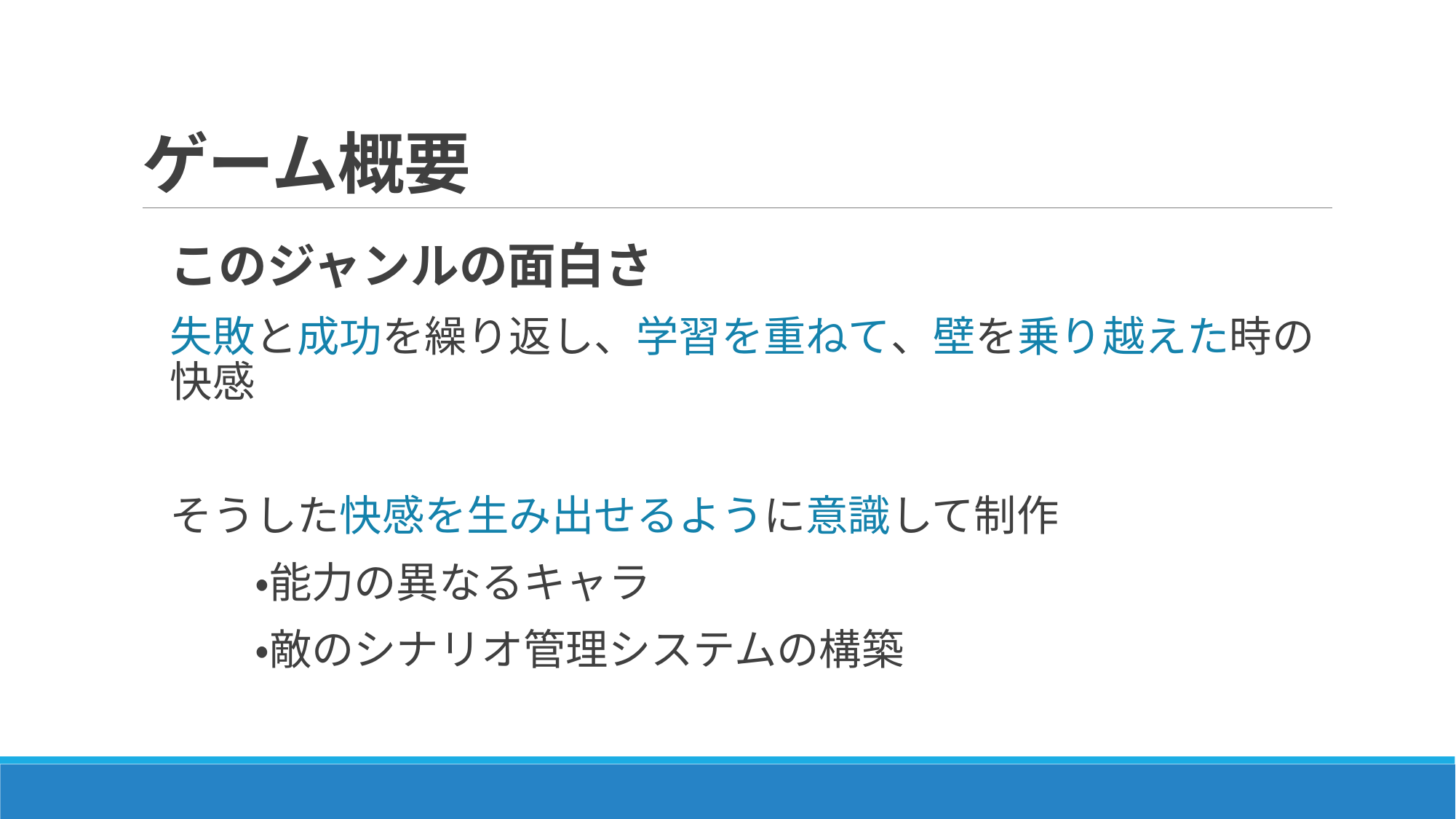

# ゲーム概要
このジャンルの面白さ
失敗と成功を繰り返し、学習を重ねて、壁を乗り越えた時の快感

そうした快感を生み出せるように意識して制作
　　・能力の異なるキャラ
　　・敵のシナリオ管理システムの構築